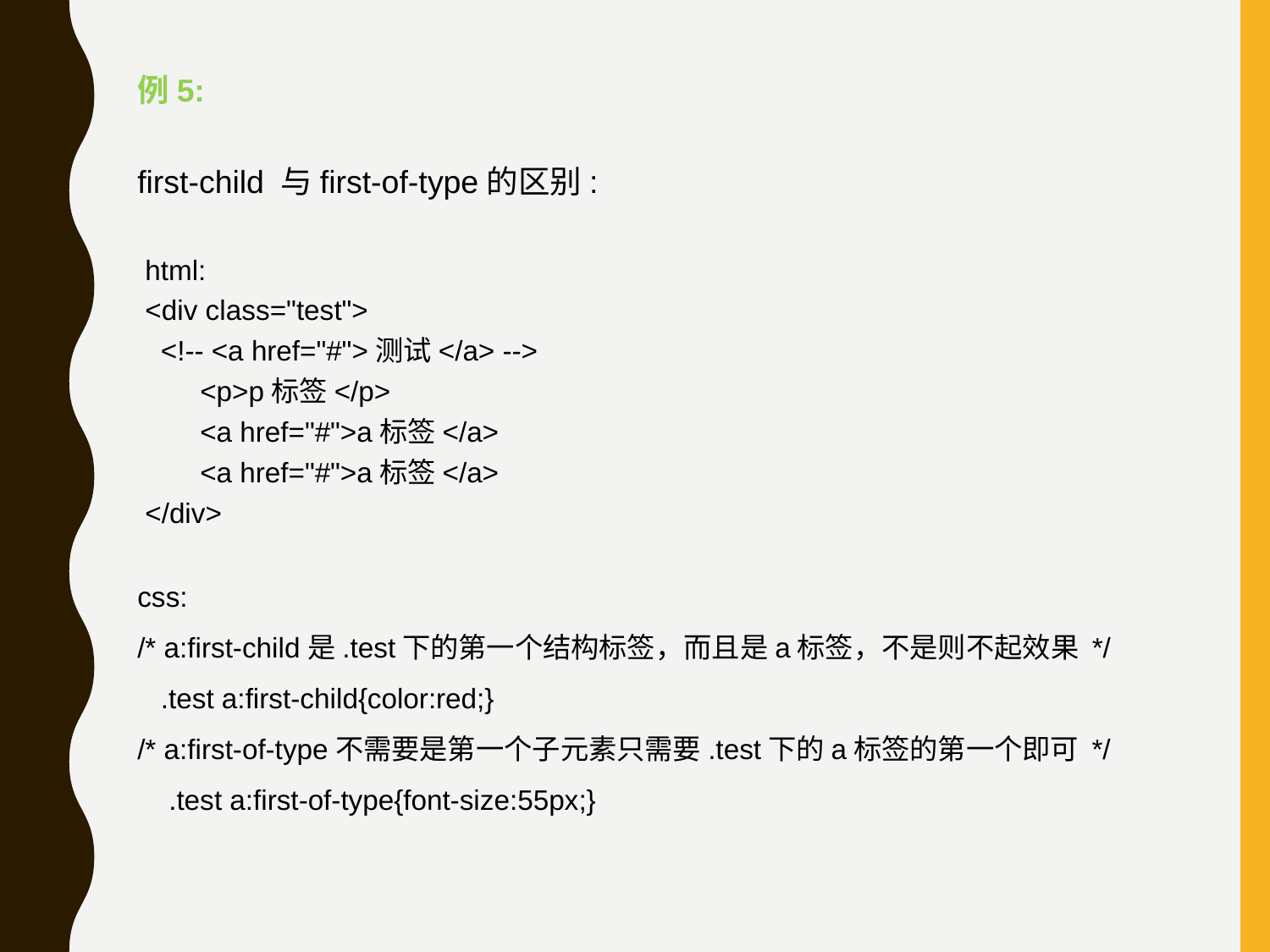

例5:

first-child 与first-of-type的区别:

 html:
 <div class="test">
   <!-- <a href="#">测试</a> -->
        <p>p标签</p>
        <a href="#">a标签</a>
        <a href="#">a标签</a>
 </div>
css:
/* a:first-child是.test下的第一个结构标签，而且是a标签，不是则不起效果 */
   .test a:first-child{color:red;}
/* a:first-of-type不需要是第一个子元素只需要.test下的a标签的第一个即可 */
    .test a:first-of-type{font-size:55px;}